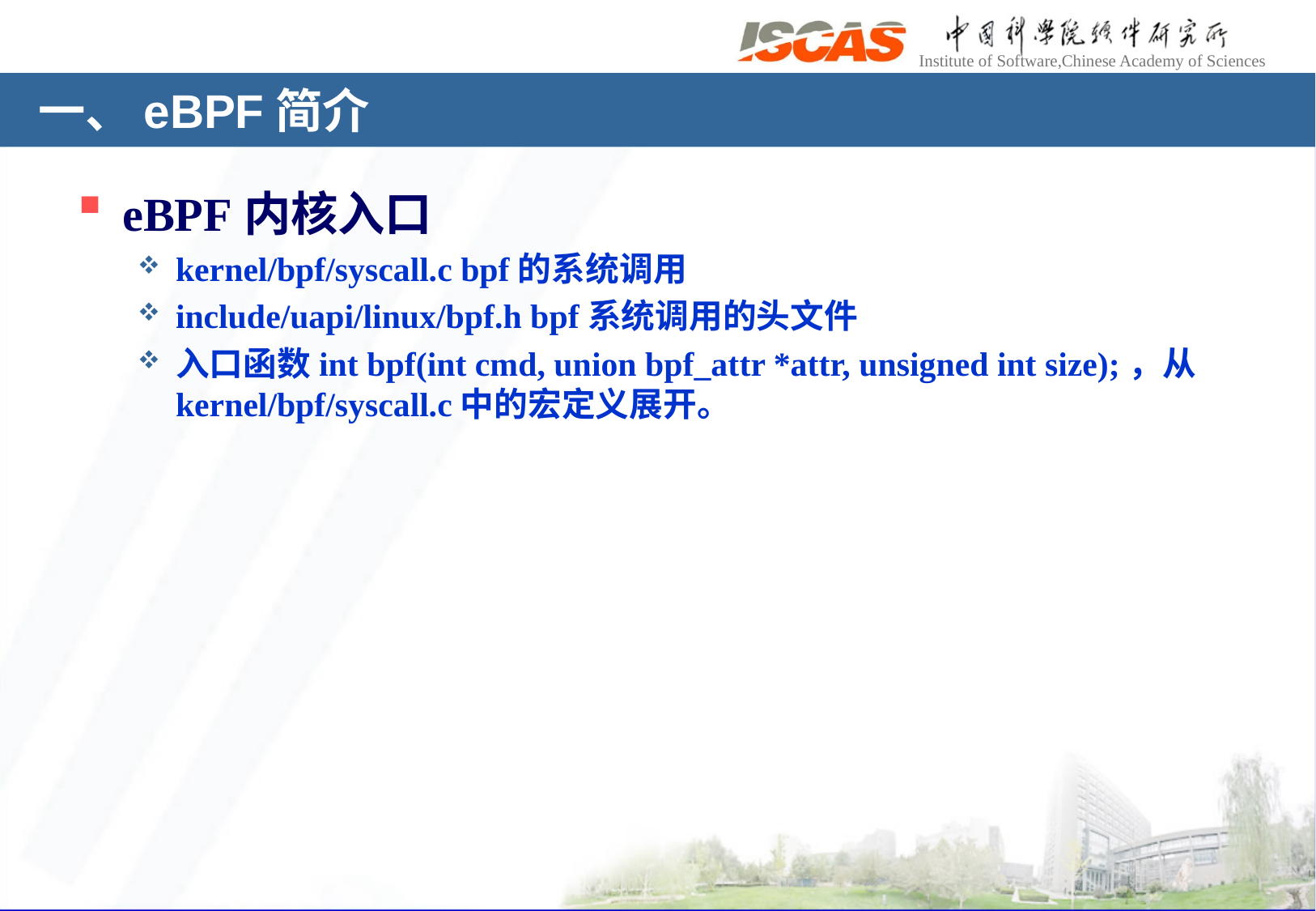

# 一、eBPF简介
eBPF内核入口
kernel/bpf/syscall.c bpf的系统调用
include/uapi/linux/bpf.h bpf系统调用的头文件
入口函数int bpf(int cmd, union bpf_attr *attr, unsigned int size);，从kernel/bpf/syscall.c中的宏定义展开。